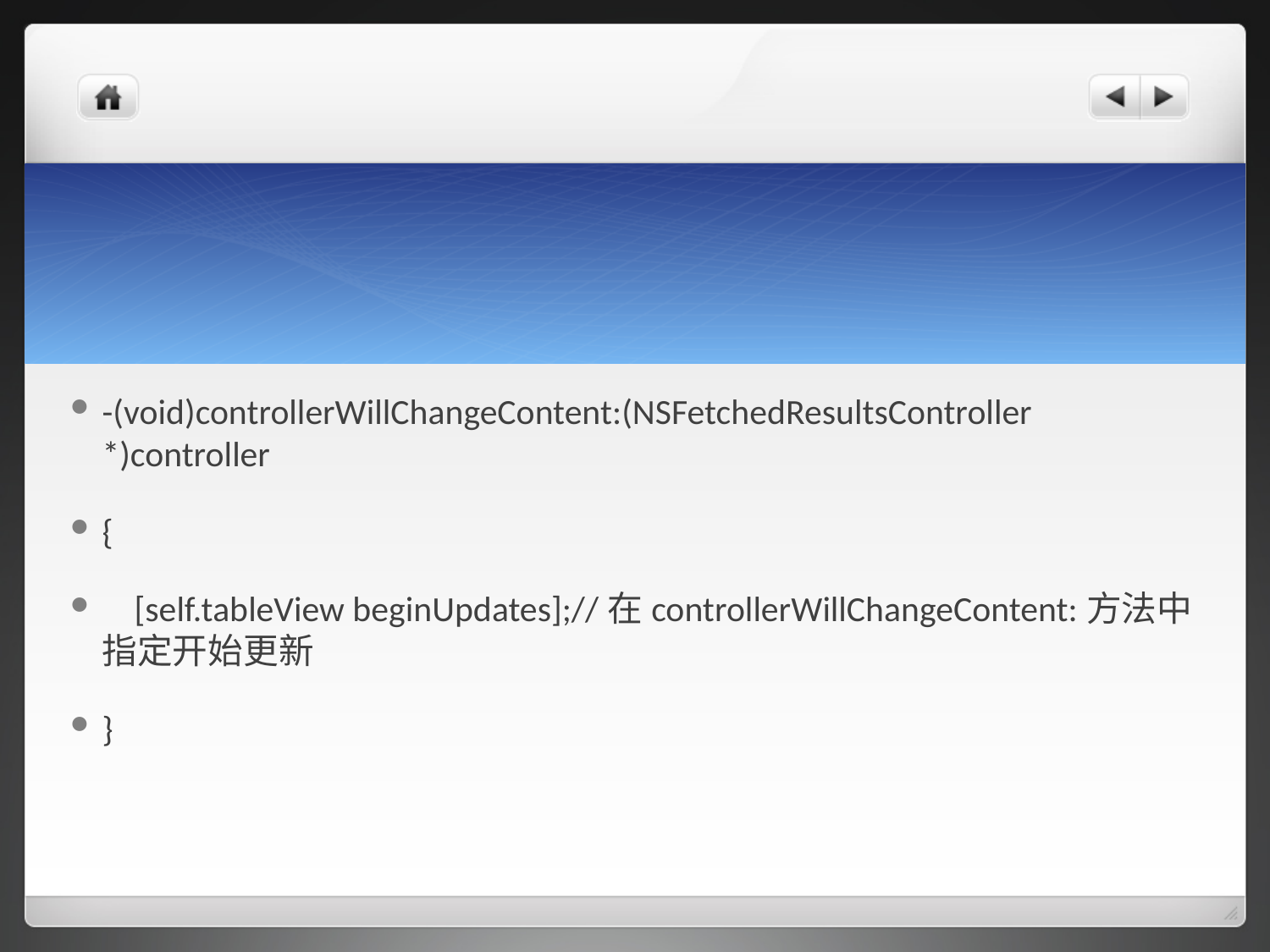

#
-(void)controllerWillChangeContent:(NSFetchedResultsController *)controller
{
    [self.tableView beginUpdates];//在controllerWillChangeContent:方法中指定开始更新
}